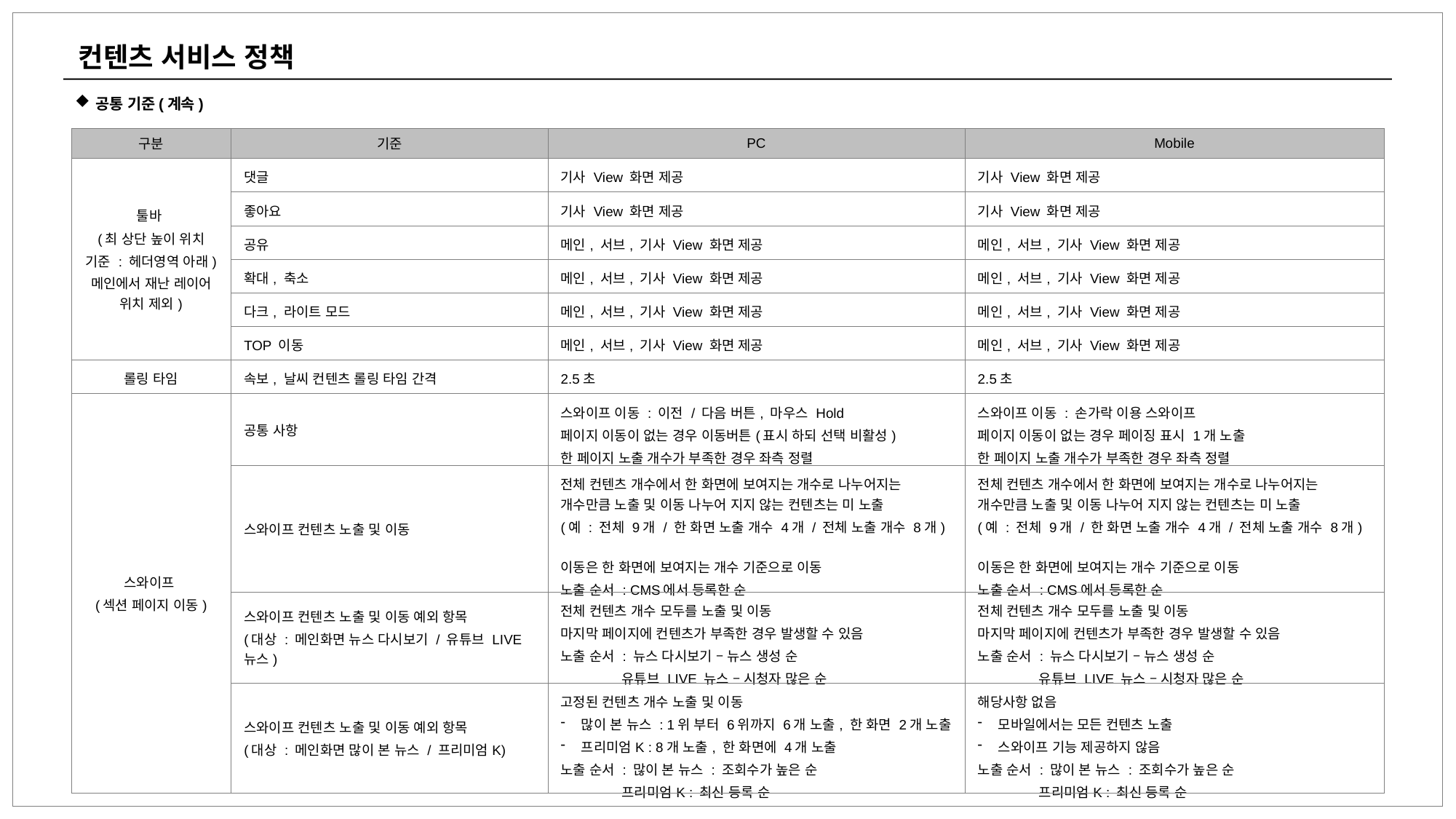

컨텐츠 서비스 정책
공통 기준(계속)
| 구분 | 기준 | PC | Mobile |
| --- | --- | --- | --- |
| 툴바 (최 상단 높이 위치 기준 : 헤더영역 아래) 메인에서 재난 레이어 위치 제외) | 댓글 | 기사 View 화면 제공 | 기사 View 화면 제공 |
|  | 좋아요 | 기사 View 화면 제공 | 기사 View 화면 제공 |
|  | 공유 | 메인, 서브, 기사 View 화면 제공 | 메인, 서브, 기사 View 화면 제공 |
|  | 확대, 축소 | 메인, 서브, 기사 View 화면 제공 | 메인, 서브, 기사 View 화면 제공 |
|  | 다크, 라이트 모드 | 메인, 서브, 기사 View 화면 제공 | 메인, 서브, 기사 View 화면 제공 |
|  | TOP 이동 | 메인, 서브, 기사 View 화면 제공 | 메인, 서브, 기사 View 화면 제공 |
| 롤링 타임 | 속보, 날씨 컨텐츠 롤링 타임 간격 | 2.5초 | 2.5초 |
| 스와이프 (섹션 페이지 이동) | 공통 사항 | 스와이프 이동 : 이전 / 다음 버튼, 마우스 Hold 페이지 이동이 없는 경우 이동버튼(표시 하되 선택 비활성) 한 페이지 노출 개수가 부족한 경우 좌측 정렬 | 스와이프 이동 : 손가락 이용 스와이프 페이지 이동이 없는 경우 페이징 표시 1개 노출 한 페이지 노출 개수가 부족한 경우 좌측 정렬 |
|  | 스와이프 컨텐츠 노출 및 이동 | 전체 컨텐츠 개수에서 한 화면에 보여지는 개수로 나누어지는 개수만큼 노출 및 이동 나누어 지지 않는 컨텐츠는 미 노출 (예 : 전체 9개 / 한 화면 노출 개수 4개 / 전체 노출 개수 8개) 이동은 한 화면에 보여지는 개수 기준으로 이동 노출 순서 : CMS에서 등록한 순 | 전체 컨텐츠 개수에서 한 화면에 보여지는 개수로 나누어지는 개수만큼 노출 및 이동 나누어 지지 않는 컨텐츠는 미 노출 (예 : 전체 9개 / 한 화면 노출 개수 4개 / 전체 노출 개수 8개) 이동은 한 화면에 보여지는 개수 기준으로 이동 노출 순서 : CMS에서 등록한 순 |
|  | 스와이프 컨텐츠 노출 및 이동 예외 항목 (대상 : 메인화면 뉴스 다시보기 / 유튜브 LIVE 뉴스) | 전체 컨텐츠 개수 모두를 노출 및 이동 마지막 페이지에 컨텐츠가 부족한 경우 발생할 수 있음 노출 순서 : 뉴스 다시보기 – 뉴스 생성 순 유튜브 LIVE 뉴스 – 시청자 많은 순 | 전체 컨텐츠 개수 모두를 노출 및 이동 마지막 페이지에 컨텐츠가 부족한 경우 발생할 수 있음 노출 순서 : 뉴스 다시보기 – 뉴스 생성 순 유튜브 LIVE 뉴스 – 시청자 많은 순 |
|  | 스와이프 컨텐츠 노출 및 이동 예외 항목 (대상 : 메인화면 많이 본 뉴스 / 프리미엄K) | 고정된 컨텐츠 개수 노출 및 이동 많이 본 뉴스 : 1위 부터 6위까지 6개 노출, 한 화면 2개 노출 프리미엄K : 8개 노출, 한 화면에 4개 노출 노출 순서 : 많이 본 뉴스 : 조회수가 높은 순 프리미엄K : 최신 등록 순 | 해당사항 없음 모바일에서는 모든 컨텐츠 노출 스와이프 기능 제공하지 않음 노출 순서 : 많이 본 뉴스 : 조회수가 높은 순 프리미엄K : 최신 등록 순 |